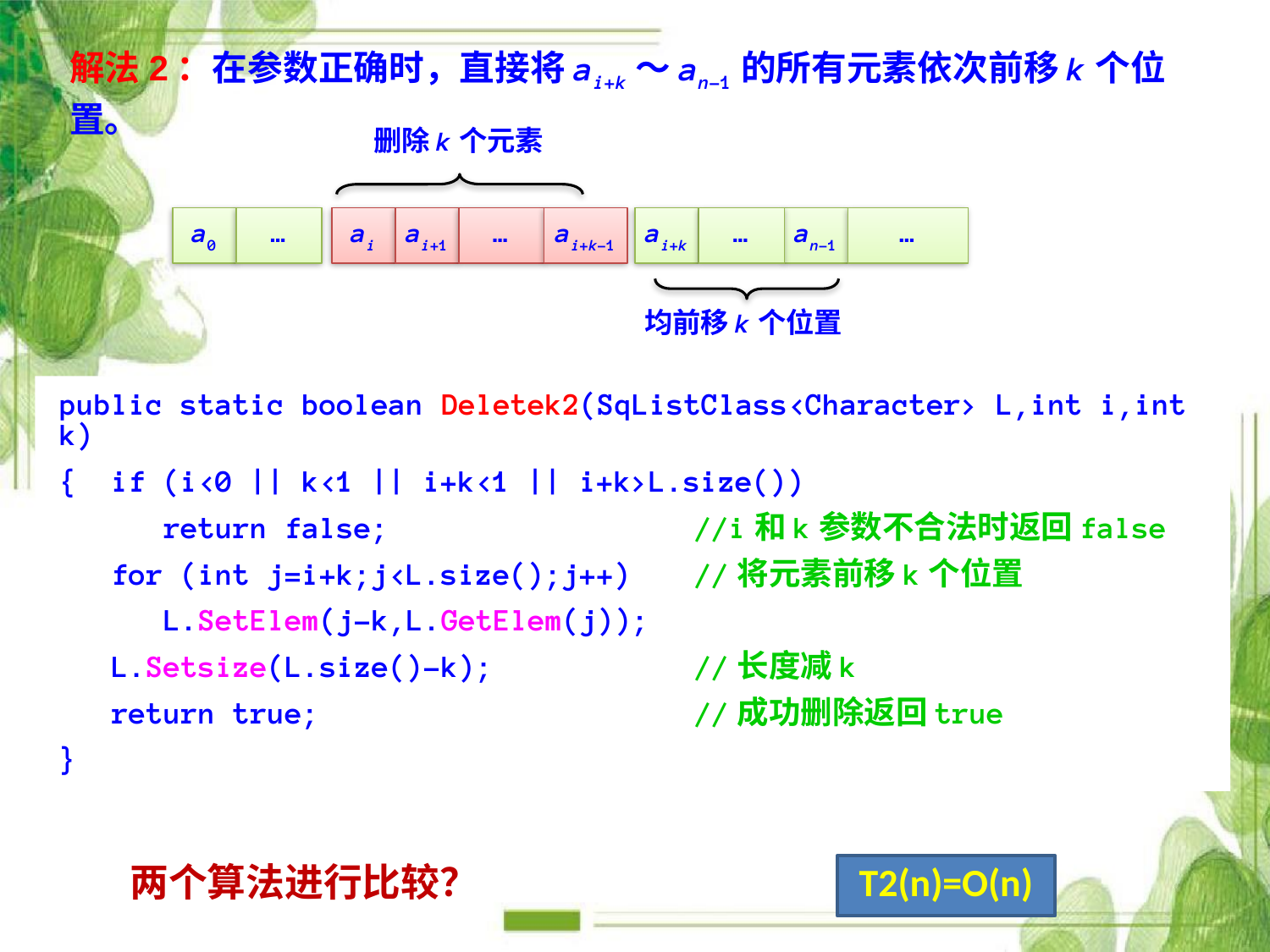

解法2：在参数正确时，直接将ai+k～an-1的所有元素依次前移k个位置。

删除k个元素

a0
…
ai
ai+1
…
ai+k-1
ai+k
…
an-1
…
均前移k个位置
public static boolean Deletek2(SqListClass<Character> L,int i,int k)
{  if (i<0 || k<1 || i+k<1 || i+k>L.size())
      return false;			//i和k参数不合法时返回false
   for (int j=i+k;j<L.size();j++)	//将元素前移k个位置
      L.SetElem(j-k,L.GetElem(j));
   L.Setsize(L.size()-k);		//长度减k
   return true;			//成功删除返回true
}
两个算法进行比较？
T2(n)=O(n)